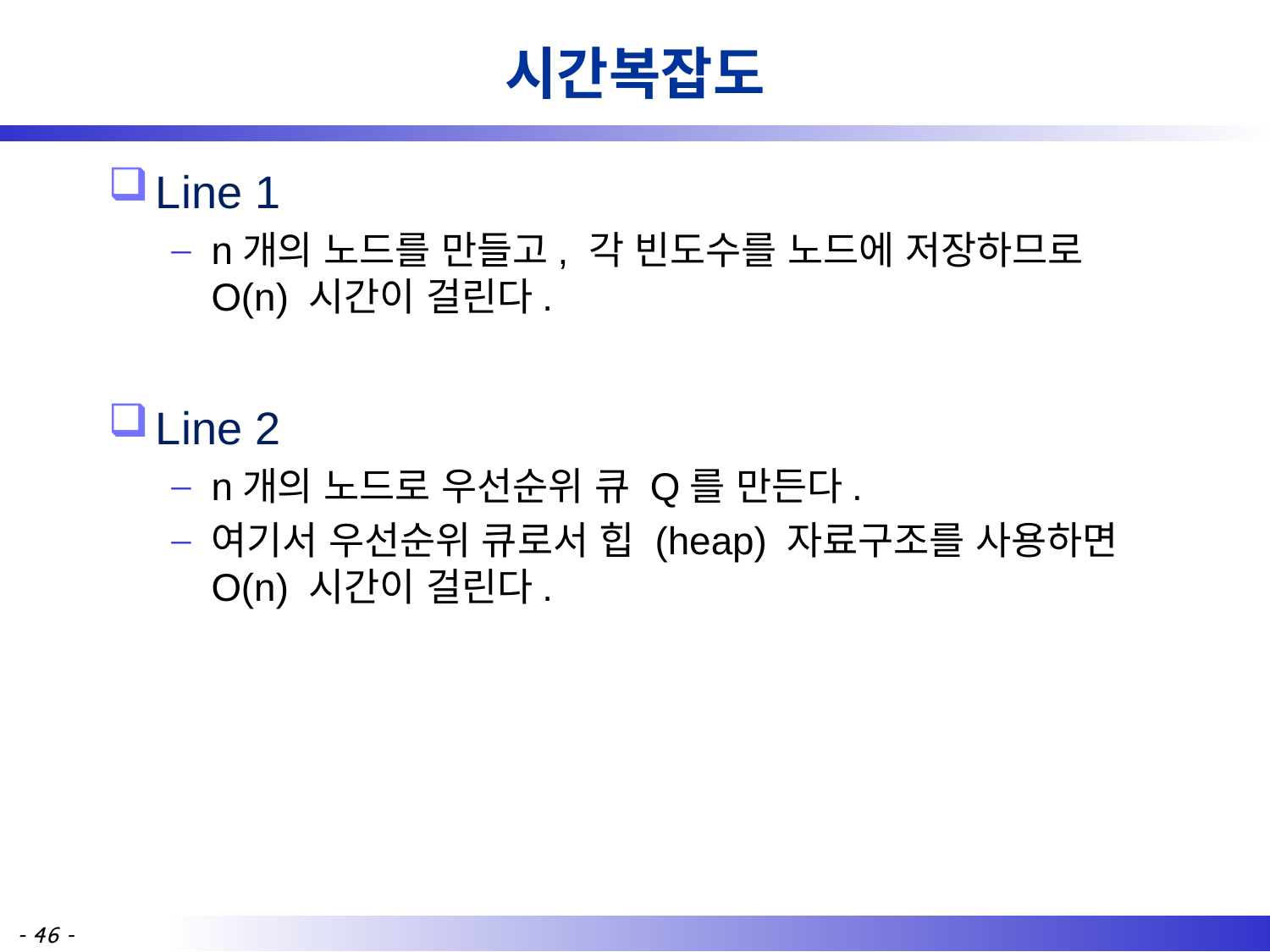

# 시간복잡도
Line 1
n개의 노드를 만들고, 각 빈도수를 노드에 저장하므로 O(n) 시간이 걸린다.

Line 2
n개의 노드로 우선순위 큐 Q를 만든다.
여기서 우선순위 큐로서 힙 (heap) 자료구조를 사용하면 O(n) 시간이 걸린다.
- 46 -